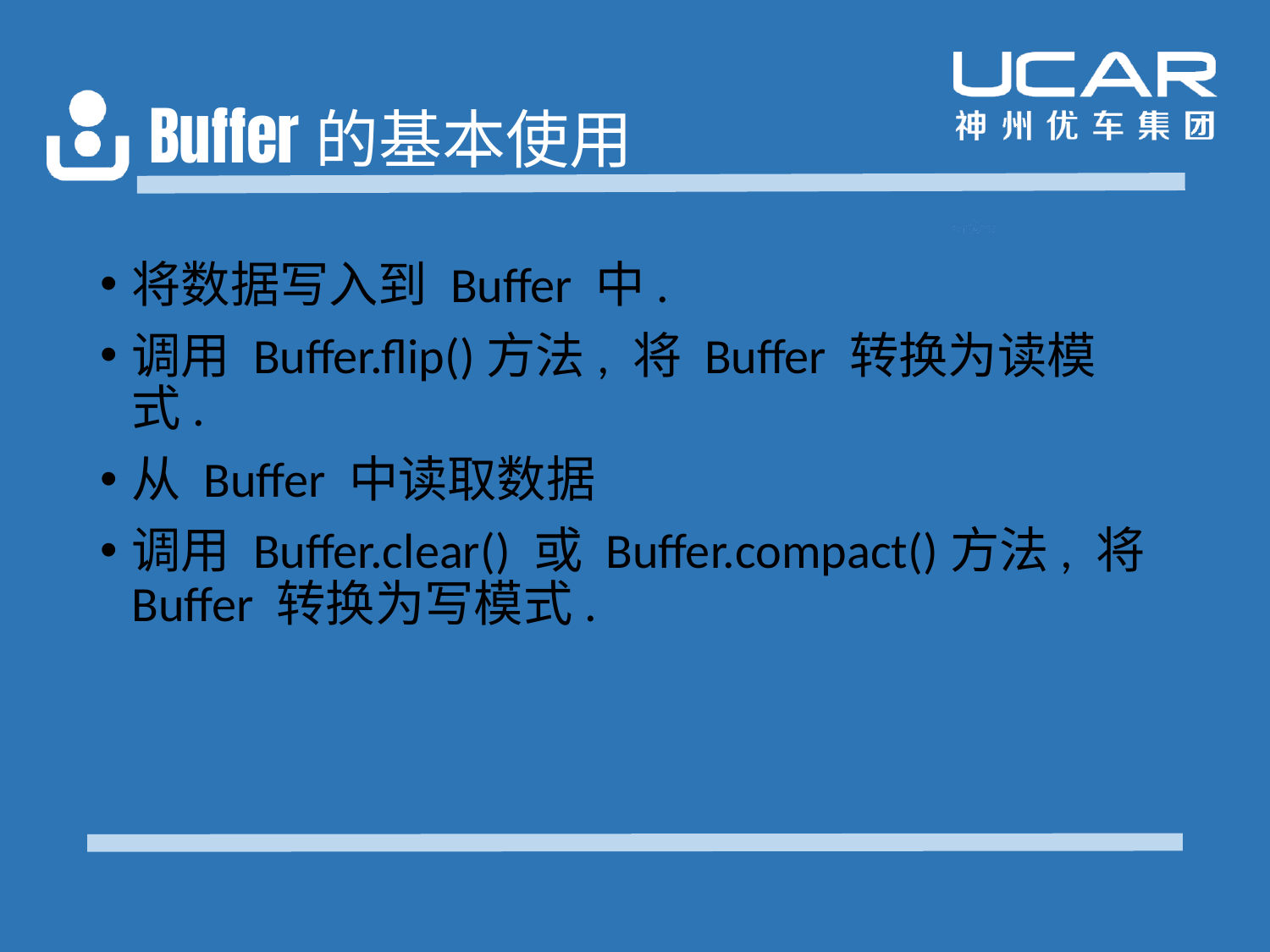

# Buffer的基本使用
将数据写入到 Buffer 中.
调用 Buffer.flip()方法, 将 Buffer 转换为读模式.
从 Buffer 中读取数据
调用 Buffer.clear() 或 Buffer.compact()方法, 将 Buffer 转换为写模式.